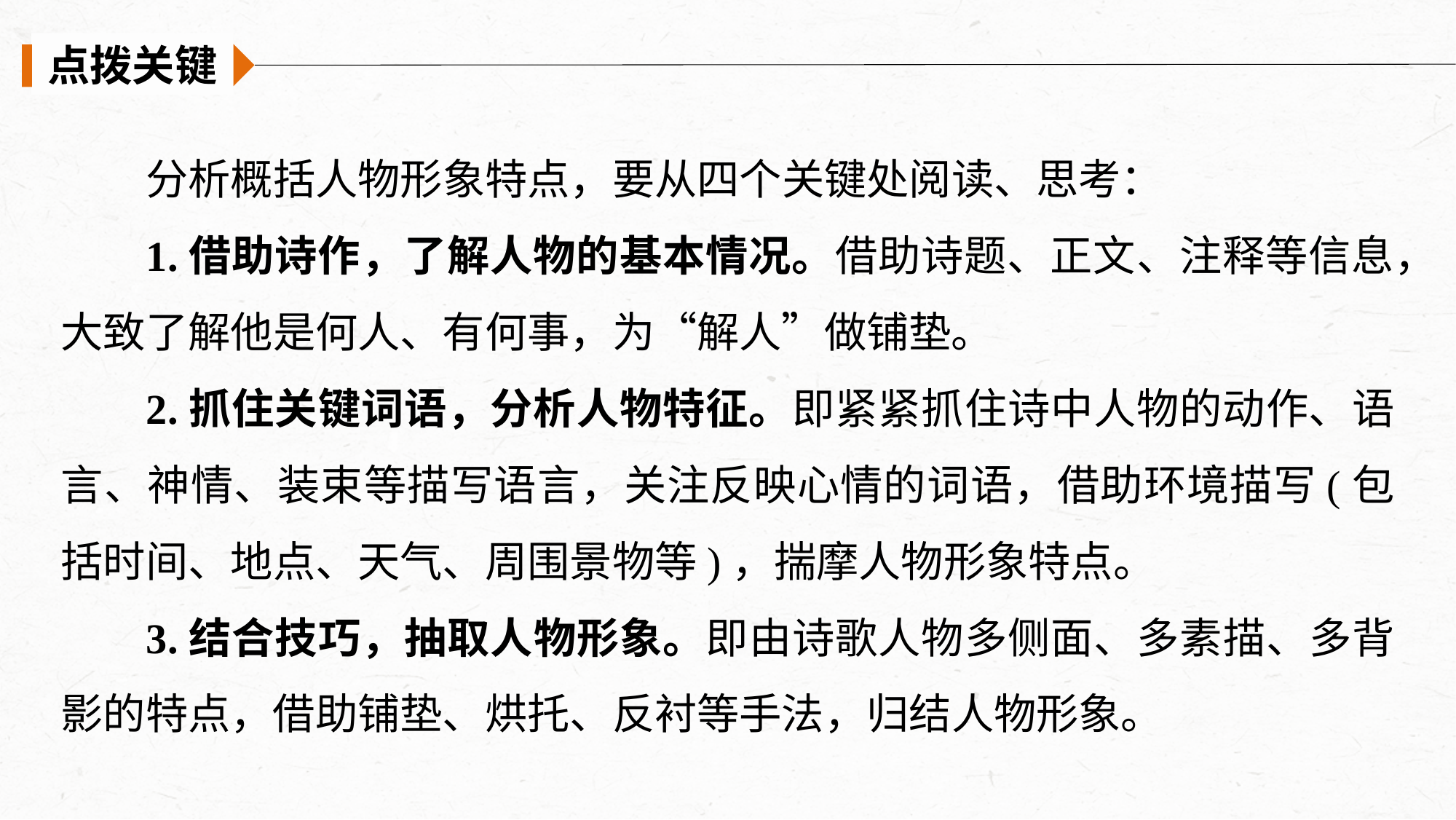

点拨关键

分析概括人物形象特点，要从四个关键处阅读、思考：
1.借助诗作，了解人物的基本情况。借助诗题、正文、注释等信息，大致了解他是何人、有何事，为“解人”做铺垫。
2.抓住关键词语，分析人物特征。即紧紧抓住诗中人物的动作、语言、神情、装束等描写语言，关注反映心情的词语，借助环境描写(包括时间、地点、天气、周围景物等)，揣摩人物形象特点。
3.结合技巧，抽取人物形象。即由诗歌人物多侧面、多素描、多背影的特点，借助铺垫、烘托、反衬等手法，归结人物形象。